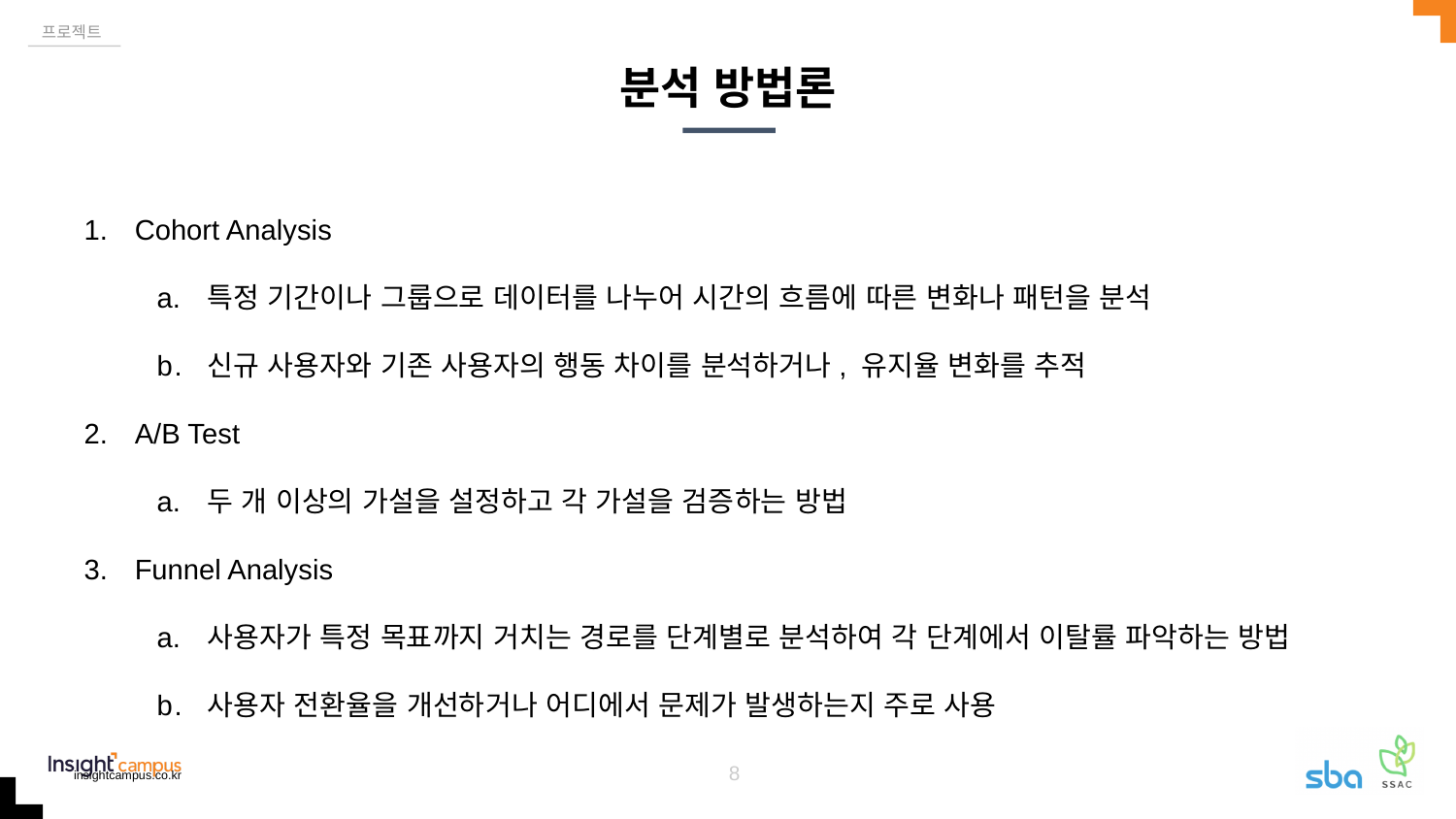

프로젝트
# 분석 방법론
Cohort Analysis
특정 기간이나 그룹으로 데이터를 나누어 시간의 흐름에 따른 변화나 패턴을 분석
신규 사용자와 기존 사용자의 행동 차이를 분석하거나, 유지율 변화를 추적
A/B Test
두 개 이상의 가설을 설정하고 각 가설을 검증하는 방법
Funnel Analysis
사용자가 특정 목표까지 거치는 경로를 단계별로 분석하여 각 단계에서 이탈률 파악하는 방법
사용자 전환율을 개선하거나 어디에서 문제가 발생하는지 주로 사용
8